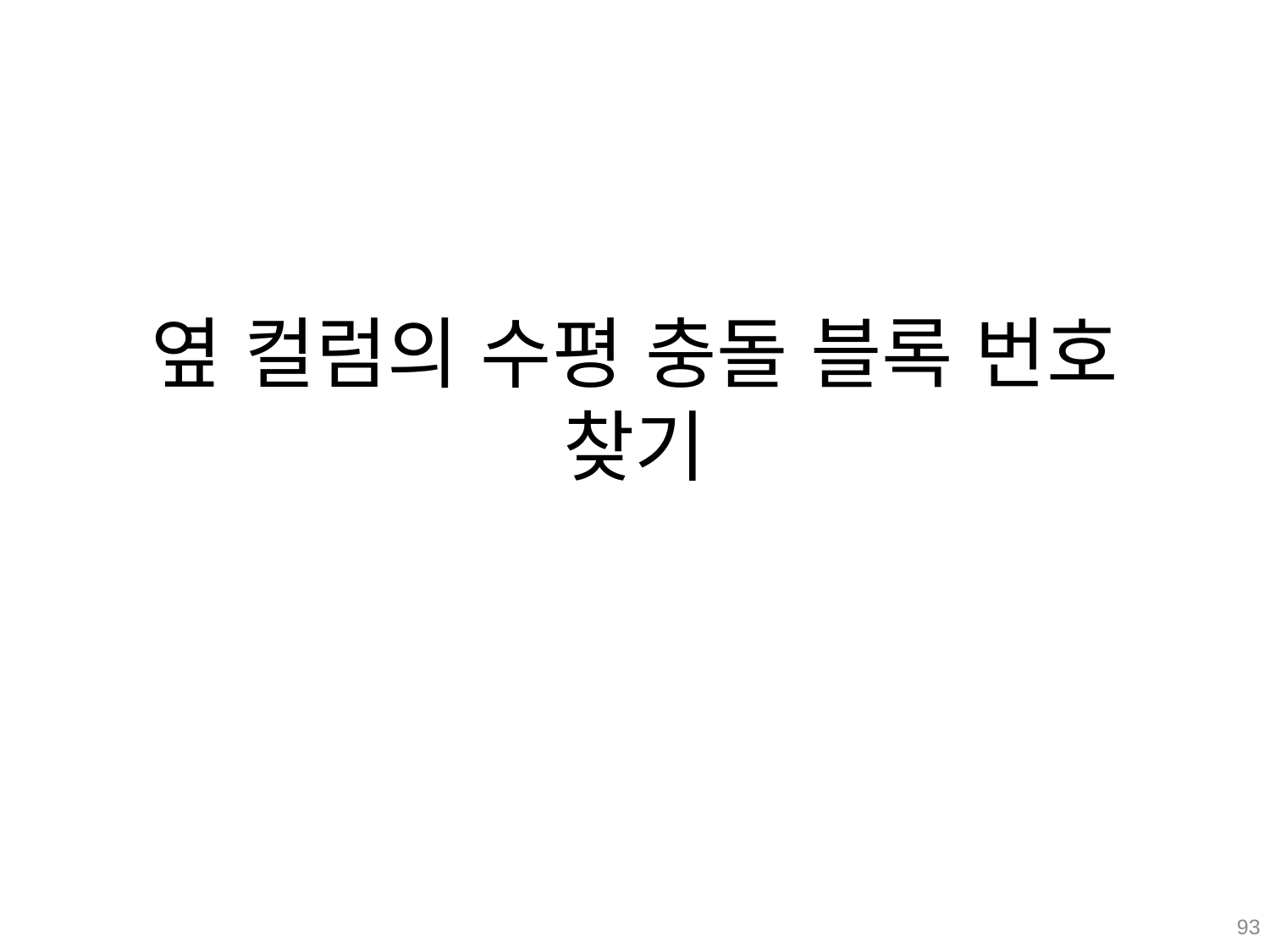

# 옆 컬럼의 수평 충돌 블록 번호 찾기

93